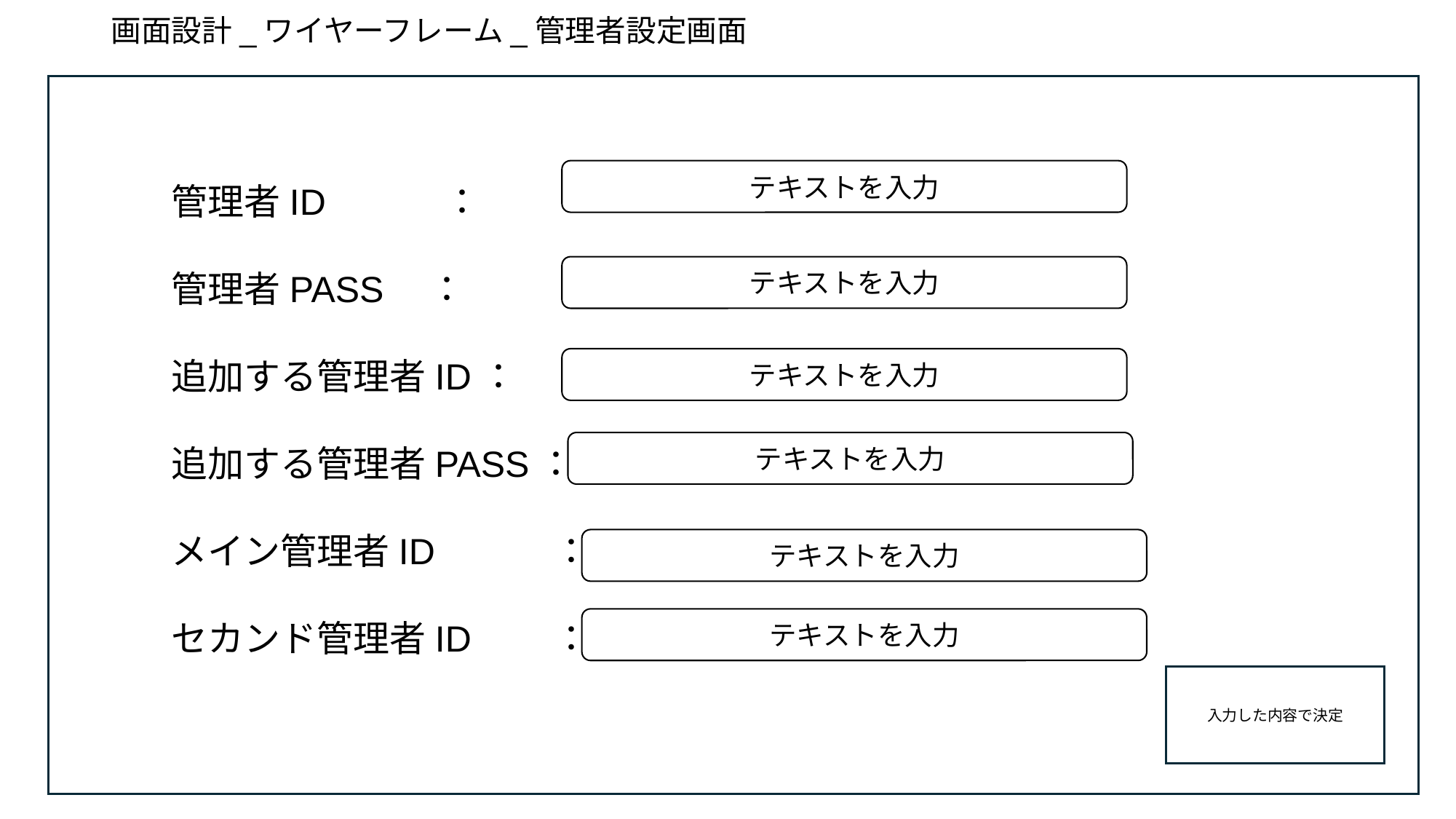

# 画面設計_ワイヤーフレーム_管理者設定画面

テキストを入力
管理者ID　　　：

管理者PASS　：

追加する管理者ID：

追加する管理者PASS：

メイン管理者ID　　　：

セカンド管理者ID　　：

テキストを入力
テキストを入力
テキストを入力
テキストを入力
テキストを入力
入力した内容で決定